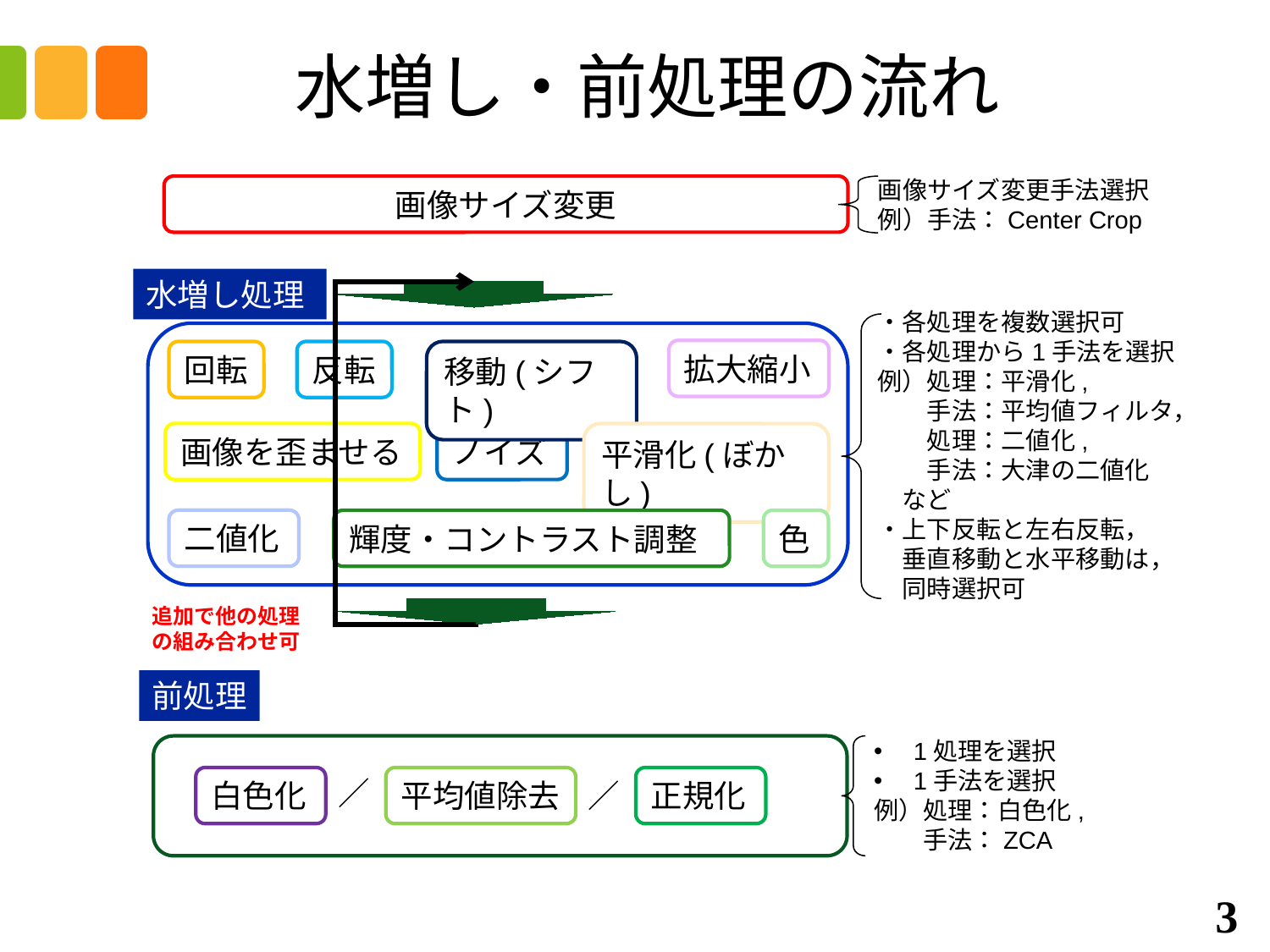

# 水増し・前処理の流れ
画像サイズ変更手法選択
例）手法：Center Crop
画像サイズ変更

水増し処理

・各処理を複数選択可
・各処理から1手法を選択
例）処理：平滑化,
　　手法：平均値フィルタ，
　　処理：二値化,
　　手法：大津の二値化
　など
・上下反転と左右反転，
　垂直移動と水平移動は，
　同時選択可

拡大縮小
反転
回転
移動(シフト)
画像を歪ませる
ノイズ
平滑化(ぼかし)
二値化
輝度・コントラスト調整
色
追加で他の処理の組み合わせ可

前処理
1処理を選択
1手法を選択
例）処理：白色化,
　　手法：ZCA

白色化
／
平均値除去
正規化
／
3